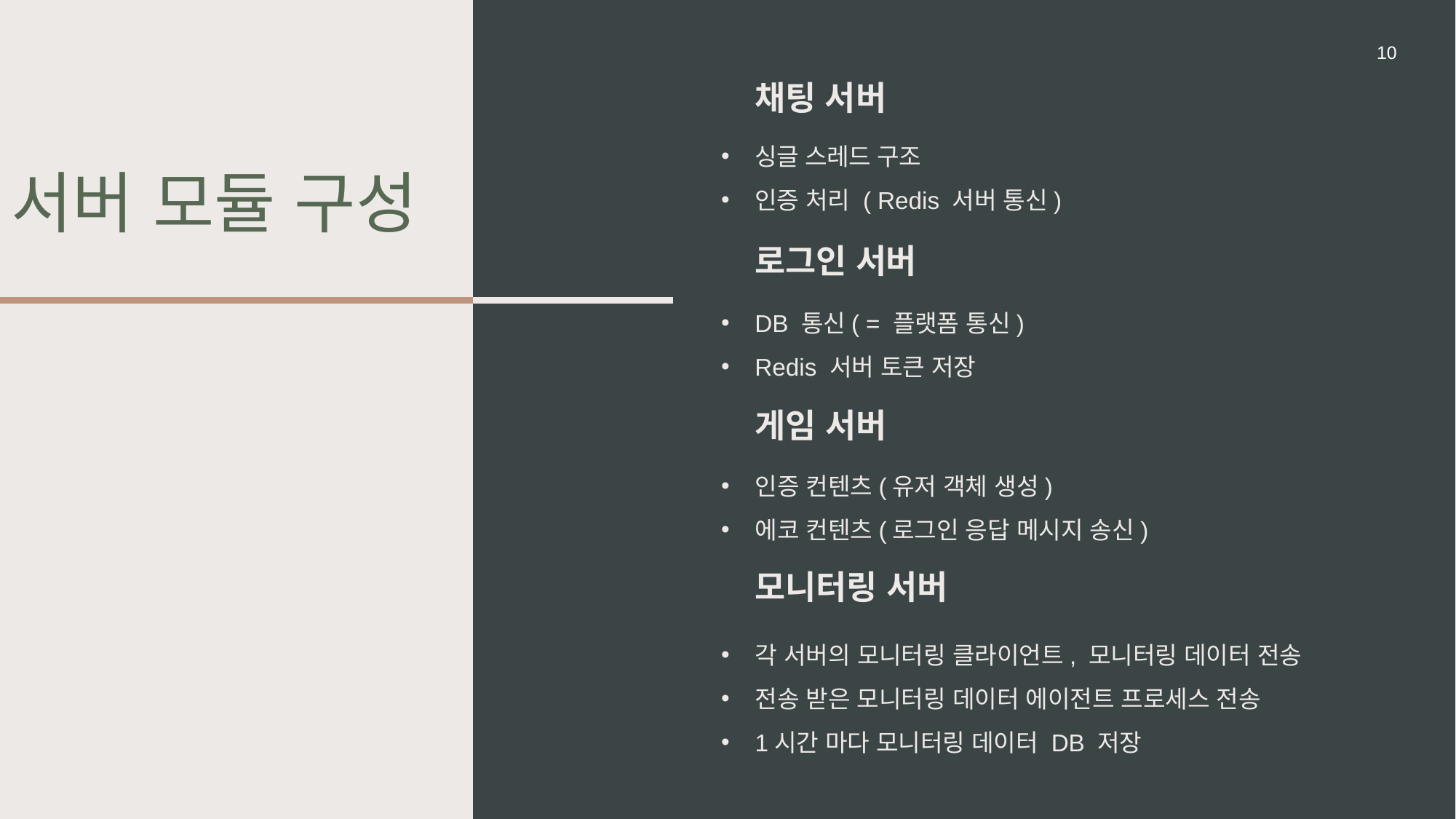

10
채팅 서버
싱글 스레드 구조
인증 처리 ( Redis 서버 통신)
# 서버 모듈 구성
로그인 서버
DB 통신( = 플랫폼 통신)
Redis 서버 토큰 저장
게임 서버
인증 컨텐츠(유저 객체 생성)
에코 컨텐츠(로그인 응답 메시지 송신)
모니터링 서버
각 서버의 모니터링 클라이언트, 모니터링 데이터 전송
전송 받은 모니터링 데이터 에이전트 프로세스 전송
1시간 마다 모니터링 데이터 DB 저장